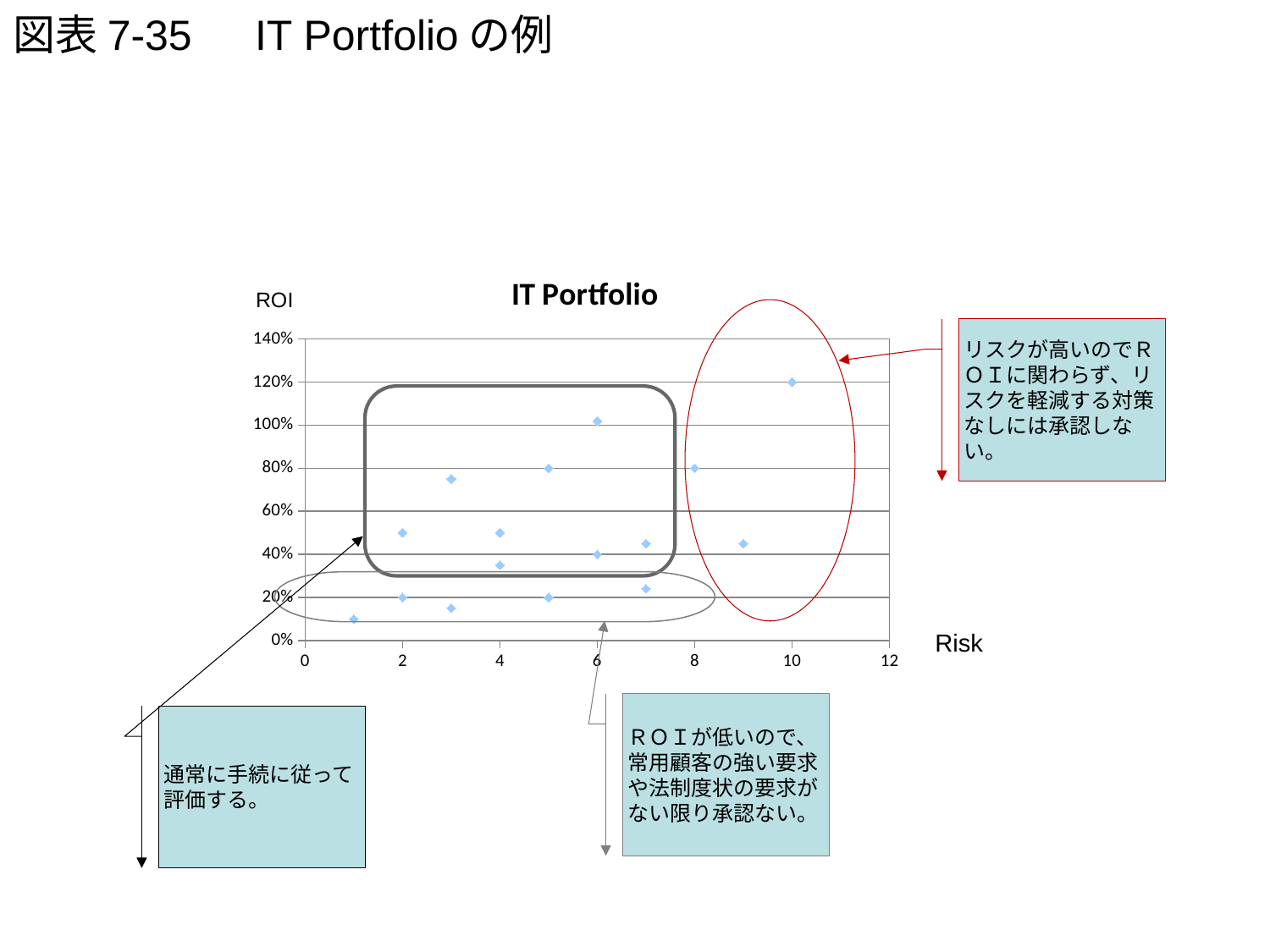

# 図表7-35　IT Portfolioの例

### Chart: IT Portfolio

| Category | ROI |
|---|---|
ROI

リスクが高いのでＲＯＩに関わらず、リスクを軽減する対策なしには承認しない。

Risk
ＲＯＩが低いので、常用顧客の強い要求や法制度状の要求がない限り承認ない。
通常に手続に従って評価する。